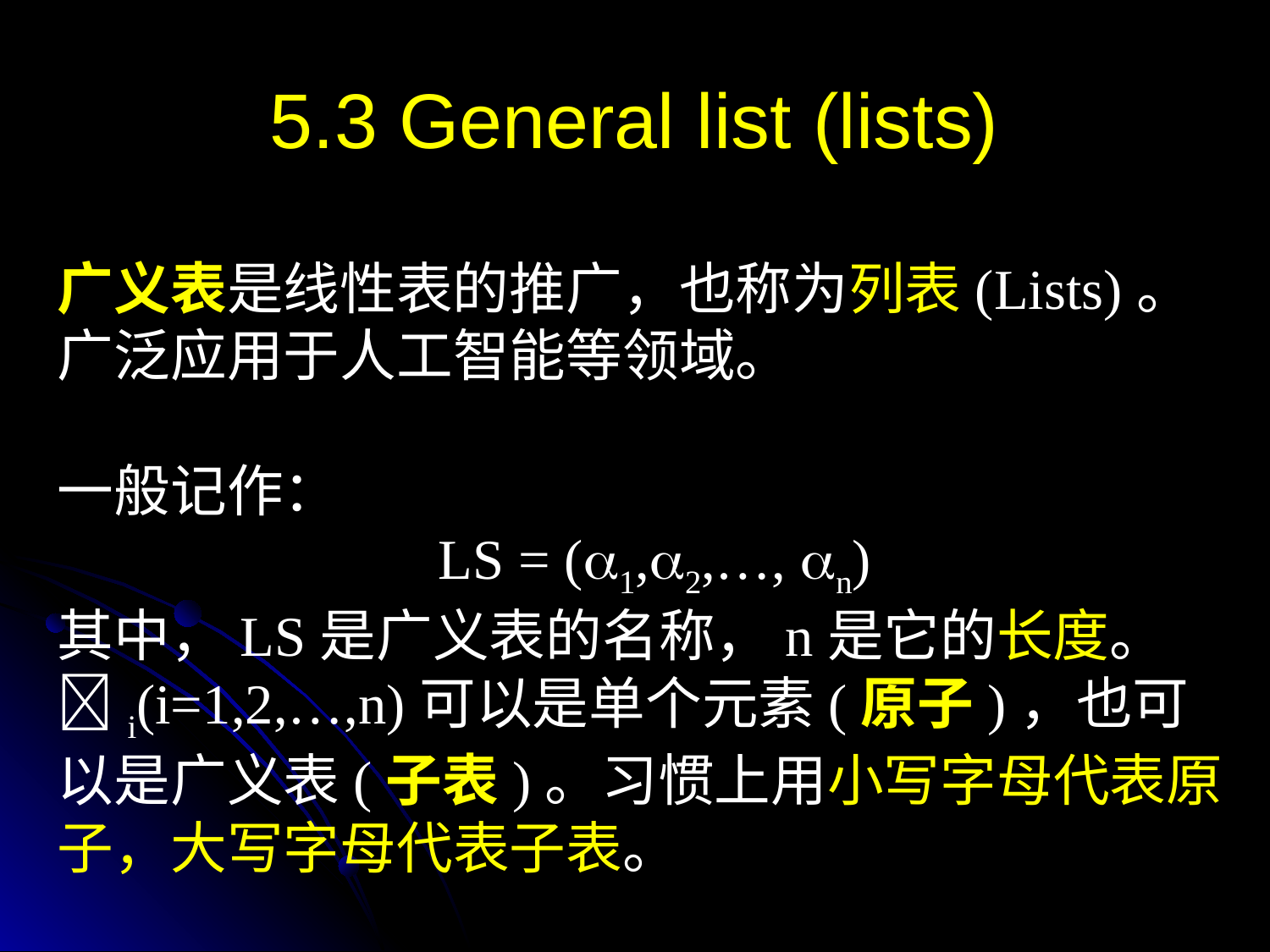

# 5.3 General list (lists)
广义表是线性表的推广，也称为列表(Lists)。广泛应用于人工智能等领域。

一般记作：
			LS = (α1,α2,…, αn)
其中，LS是广义表的名称，n是它的长度。 αi(i=1,2,…,n)可以是单个元素(原子)，也可以是广义表(子表)。习惯上用小写字母代表原子，大写字母代表子表。